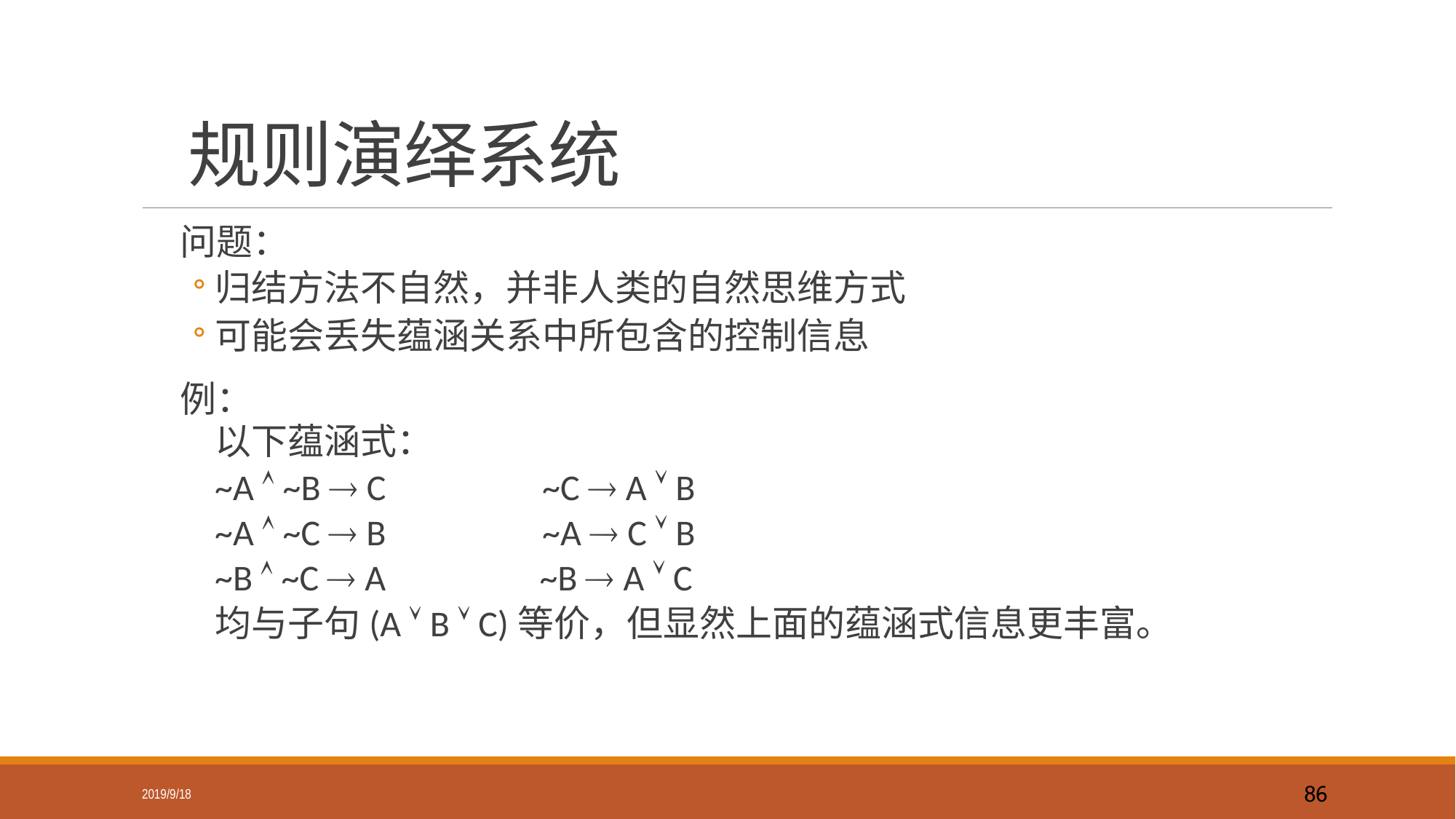

# 规则演绎系统
问题：
归结方法不自然，并非人类的自然思维方式
可能会丢失蕴涵关系中所包含的控制信息
例：
	以下蕴涵式：
	~A ∧ ~B → C		~C → A ∨ B
	~A ∧ ~C → B		~A → C ∨ B
	~B ∧ ~C → A	             ~B → A ∨ C
	均与子句(A ∨ B ∨ C)等价，但显然上面的蕴涵式信息更丰富。

2019/9/18
86